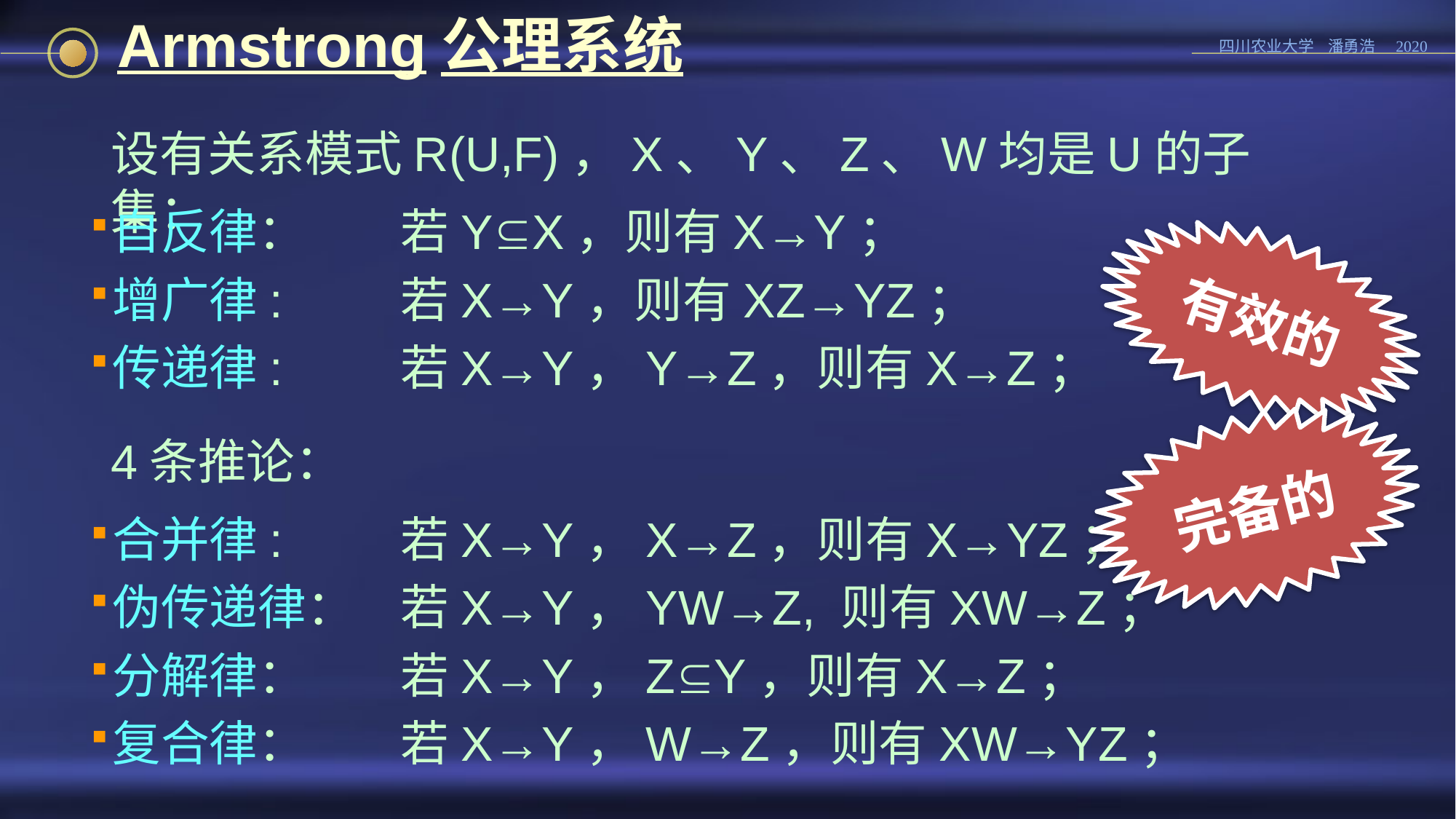

Armstrong公理系统
设有关系模式R(U,F)，X、Y、Z、W均是U的子集：
自反律：	若Y⊆X，则有X→Y；
增广律: 	若X→Y，则有XZ→YZ；
传递律: 	若X→Y，Y→Z，则有X→Z；
有效的
完备的
4条推论：
合并律: 	若X→Y，X→Z，则有X→YZ；
伪传递律：	若X→Y，YW→Z, 则有XW→Z；
分解律：	若X→Y，Z⊆Y，则有X→Z；
复合律：	若X→Y，W→Z，则有XW→YZ；